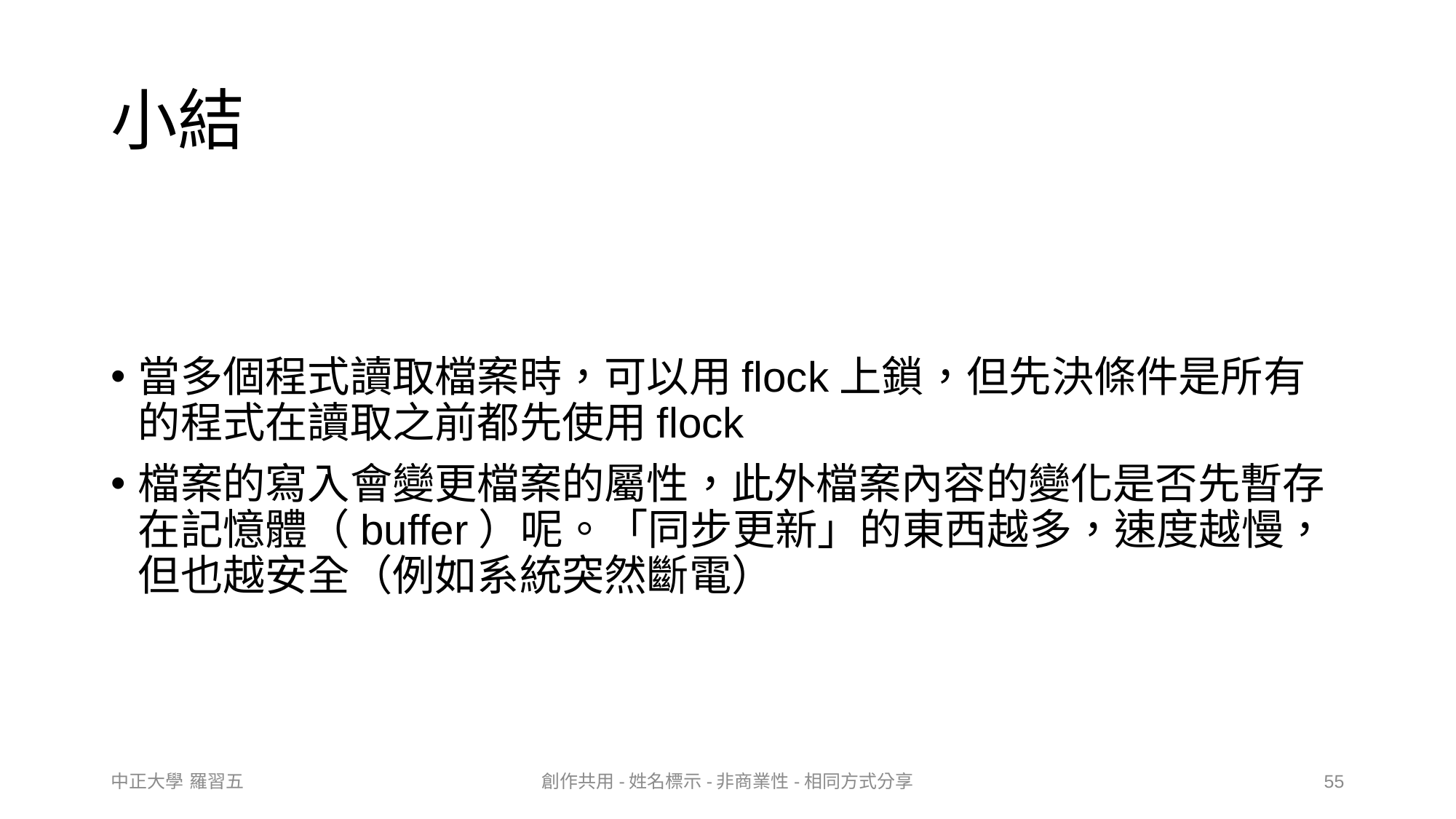

# 小結
當多個程式讀取檔案時，可以用flock上鎖，但先決條件是所有的程式在讀取之前都先使用flock
檔案的寫入會變更檔案的屬性，此外檔案內容的變化是否先暫存在記憶體（buffer）呢。「同步更新」的東西越多，速度越慢，但也越安全（例如系統突然斷電）
中正大學 羅習五
創作共用-姓名標示-非商業性-相同方式分享
55